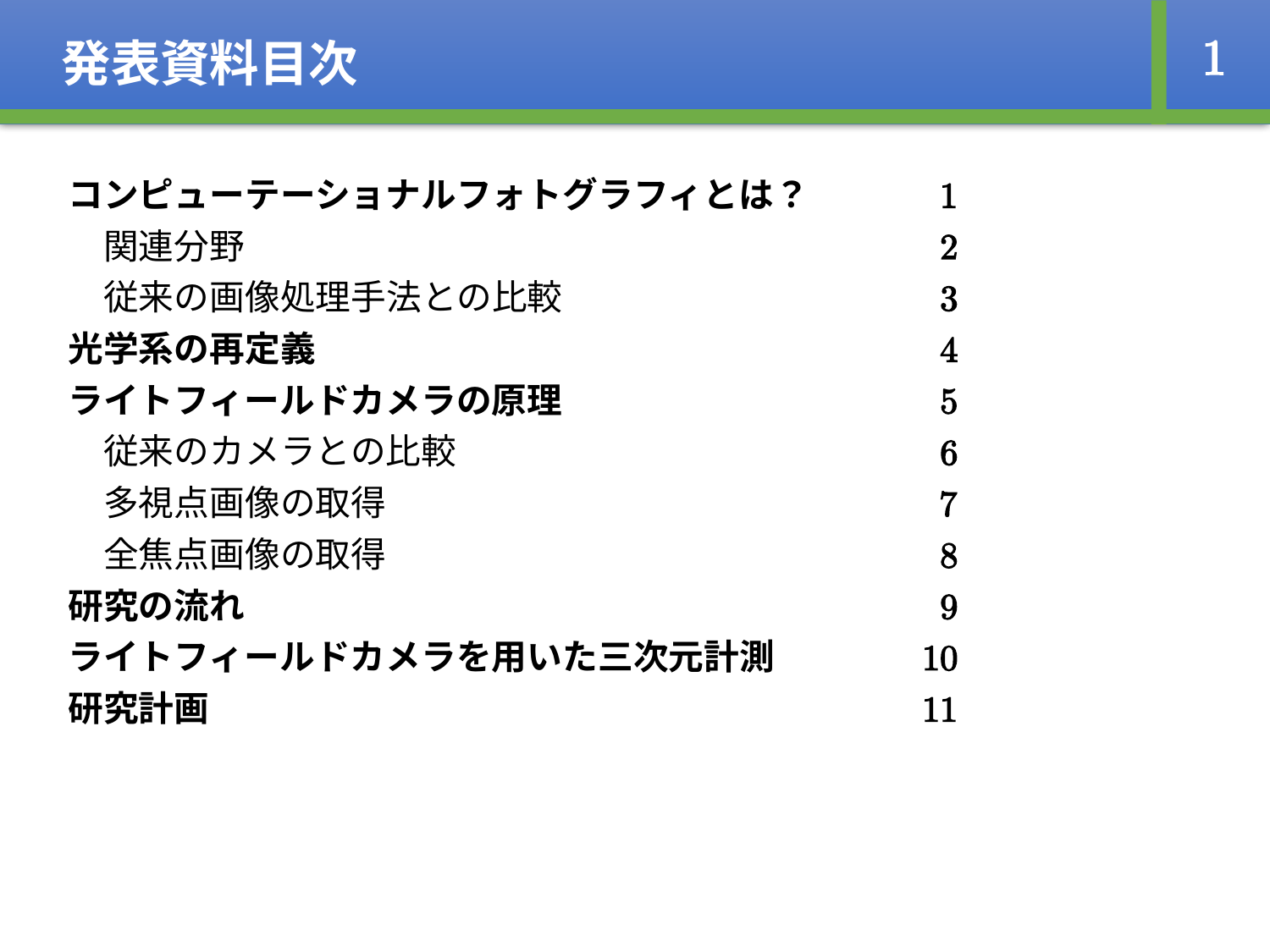

発表資料目次
1

コンピューテーショナルフォトグラフィとは？
　関連分野
　従来の画像処理手法との比較
光学系の再定義
ライトフィールドカメラの原理
　従来のカメラとの比較
　多視点画像の取得
　全焦点画像の取得
研究の流れ
ライトフィールドカメラを用いた三次元計測
研究計画

1
2
3
4
5
6
7
8
9
10
11